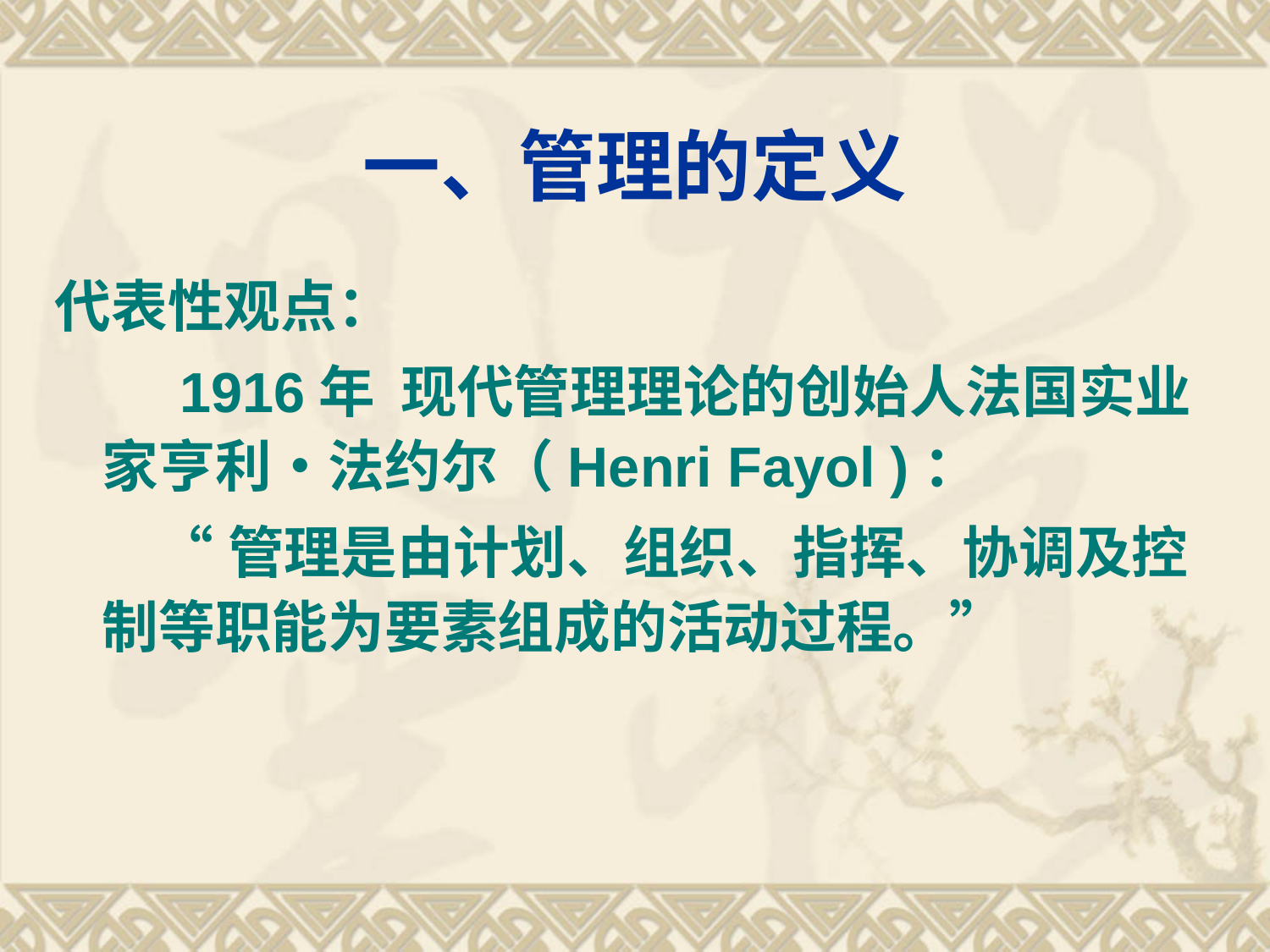

# 一、管理的定义
代表性观点：
        1916年  现代管理理论的创始人法国实业家亨利•法约尔（Henri Fayol )：
        “管理是由计划、组织、指挥、协调及控制等职能为要素组成的活动过程。”